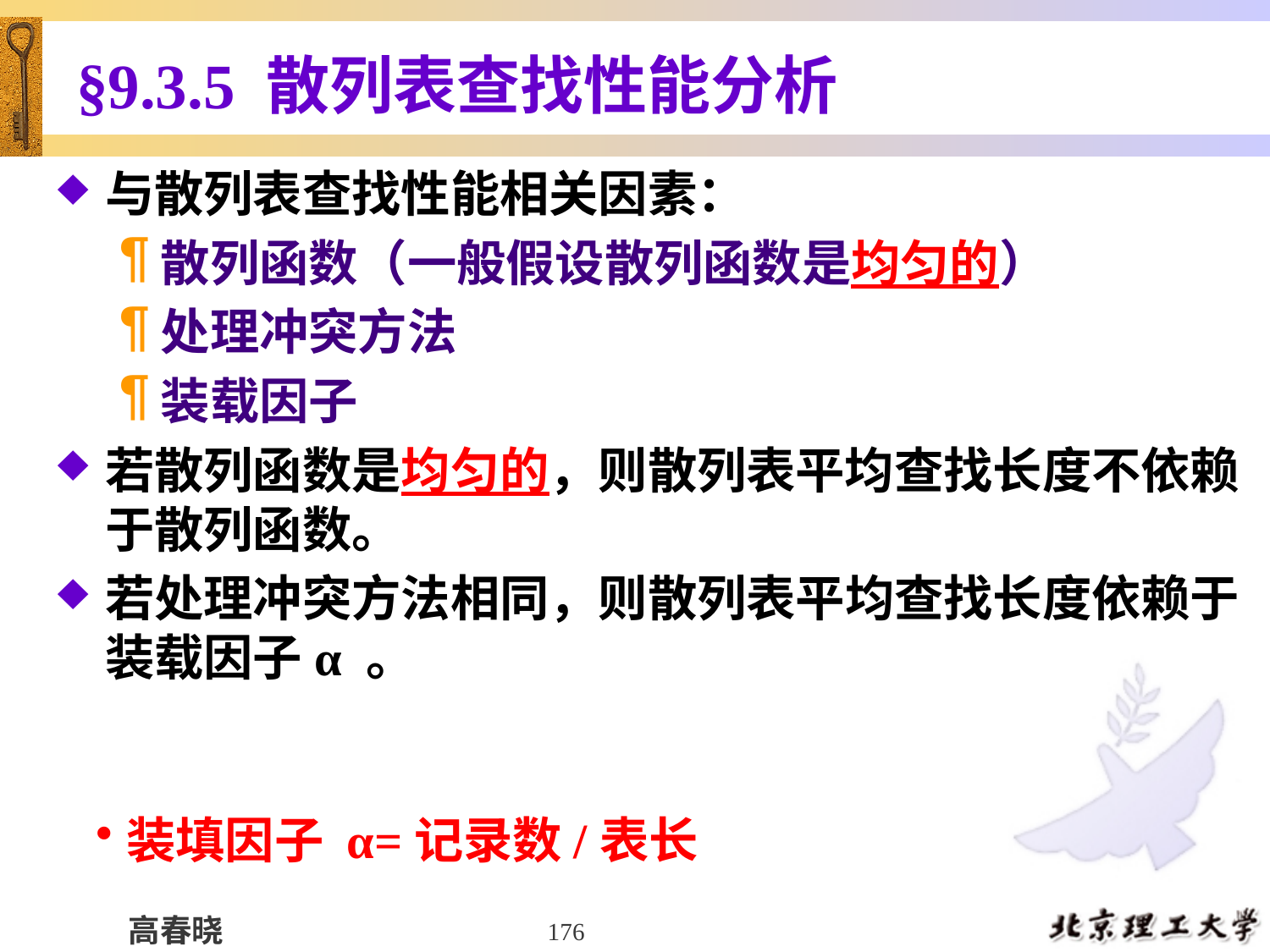

# §9.3.5 散列表查找性能分析
与散列表查找性能相关因素：
散列函数（一般假设散列函数是均匀的）
处理冲突方法
装载因子
若散列函数是均匀的，则散列表平均查找长度不依赖于散列函数。
若处理冲突方法相同，则散列表平均查找长度依赖于装载因子α 。
装填因子 α=记录数/表长
176